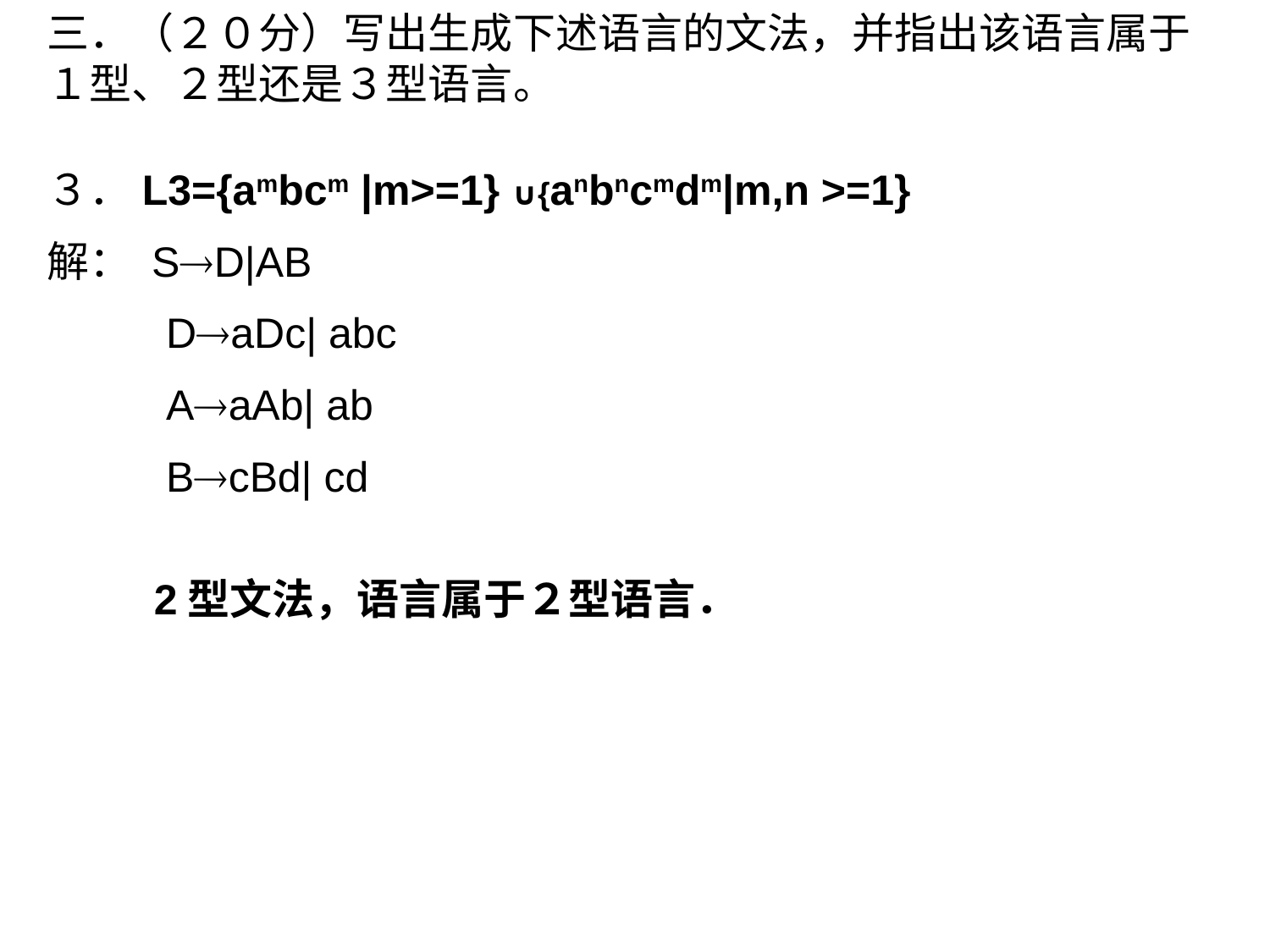

三．（２０分）写出生成下述语言的文法，并指出该语言属于１型、２型还是３型语言。

３．L3={ambcm |m>=1} ∪{anbncmdm|m,n >=1}
解： S→D|AB
          D→aDc| abc
          A→aAb| ab
          B→cBd| cd

         2型文法，语言属于２型语言．